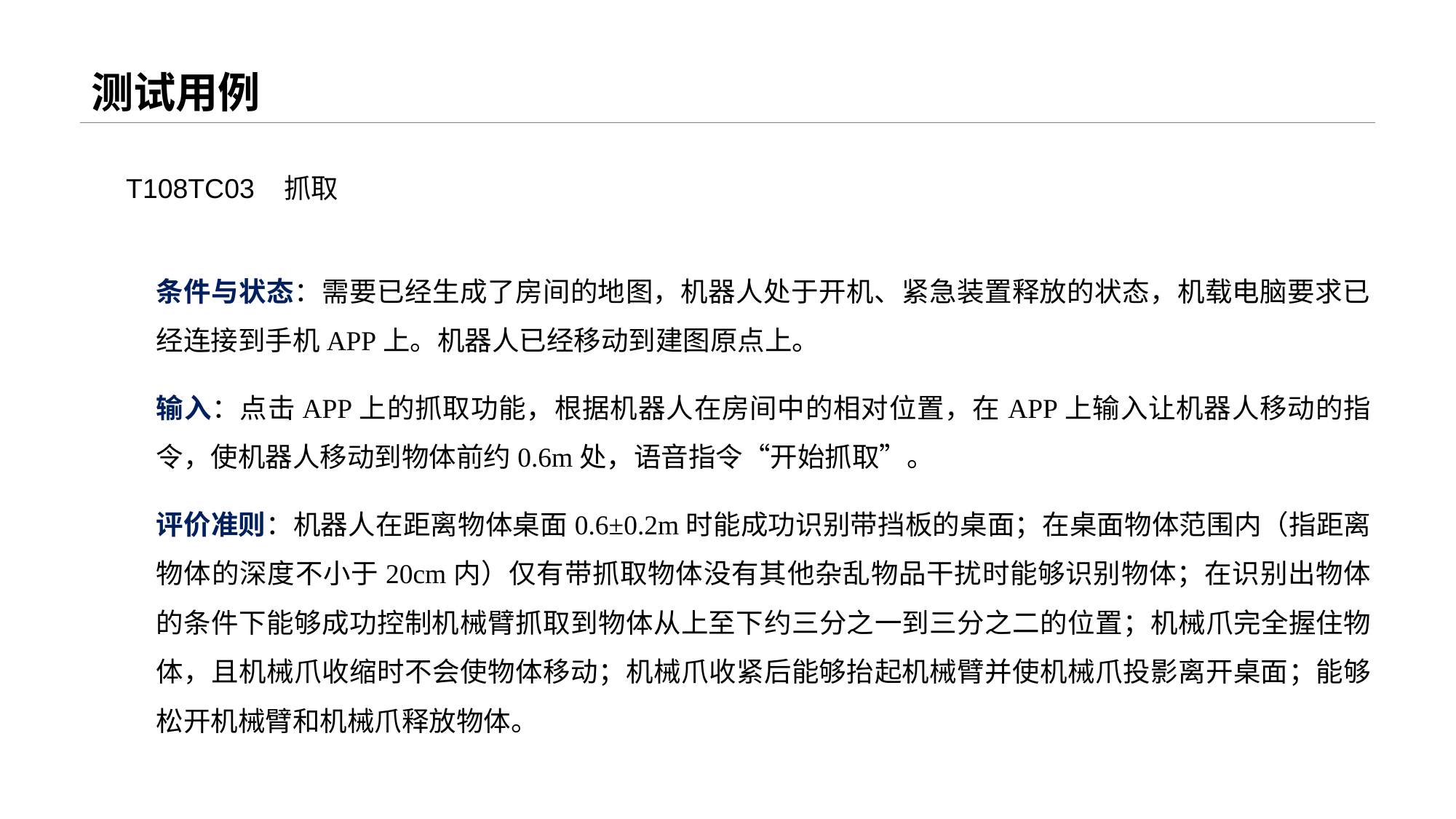

# 测试用例
T108TC03   抓取
条件与状态：需要已经生成了房间的地图，机器人处于开机、紧急装置释放的状态，机载电脑要求已经连接到手机APP上。机器人已经移动到建图原点上。
输入：点击APP上的抓取功能，根据机器人在房间中的相对位置，在APP上输入让机器人移动的指令，使机器人移动到物体前约0.6m处，语音指令“开始抓取”。
评价准则：机器人在距离物体桌面0.6±0.2m时能成功识别带挡板的桌面；在桌面物体范围内（指距离物体的深度不小于20cm内）仅有带抓取物体没有其他杂乱物品干扰时能够识别物体；在识别出物体的条件下能够成功控制机械臂抓取到物体从上至下约三分之一到三分之二的位置；机械爪完全握住物体，且机械爪收缩时不会使物体移动；机械爪收紧后能够抬起机械臂并使机械爪投影离开桌面；能够松开机械臂和机械爪释放物体。